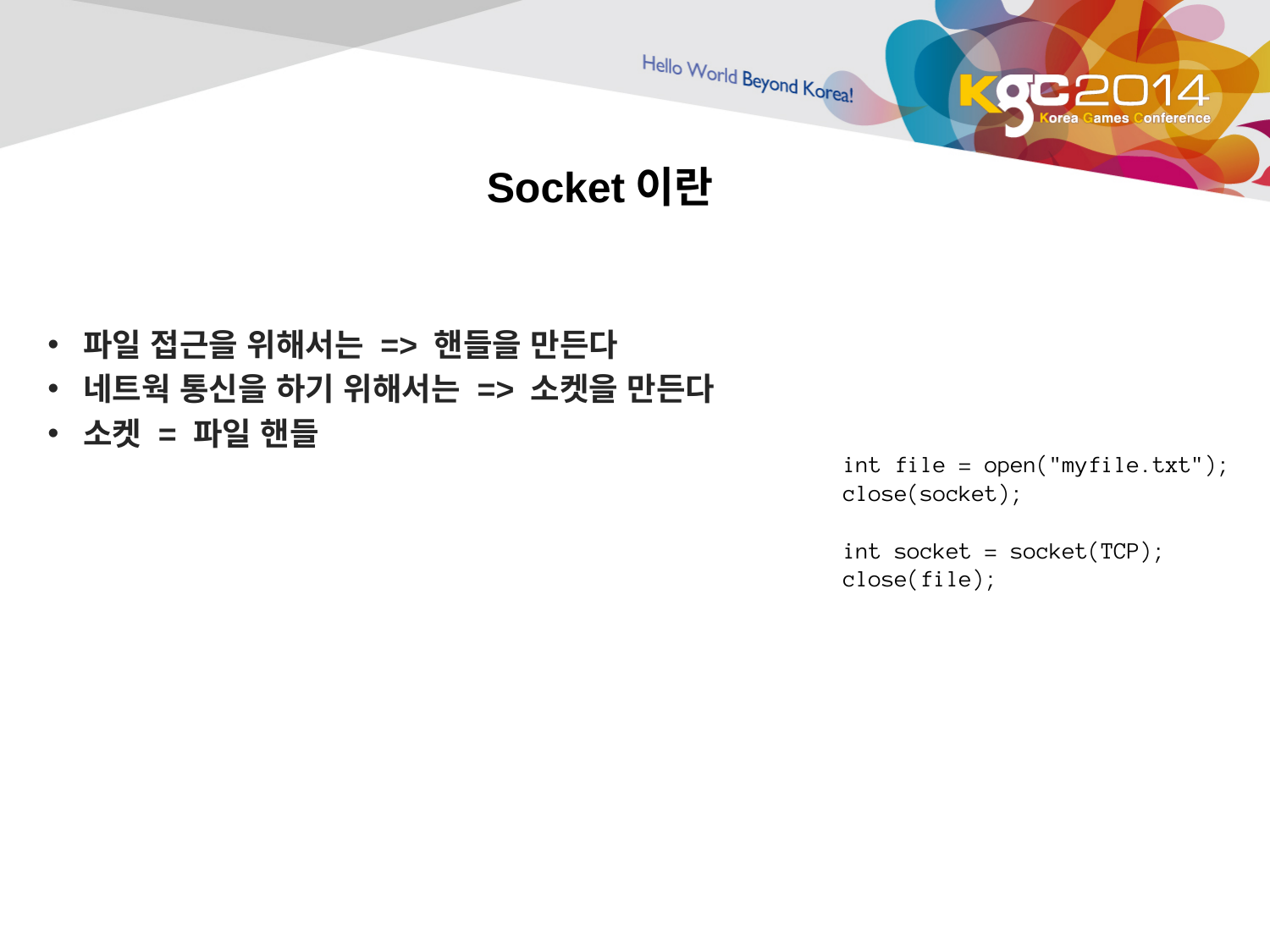

# Socket이란
파일 접근을 위해서는 => 핸들을 만든다
네트웍 통신을 하기 위해서는 => 소켓을 만든다
소켓 = 파일 핸들
int file = open("myfile.txt");
close(socket);

int socket = socket(TCP);
close(file);